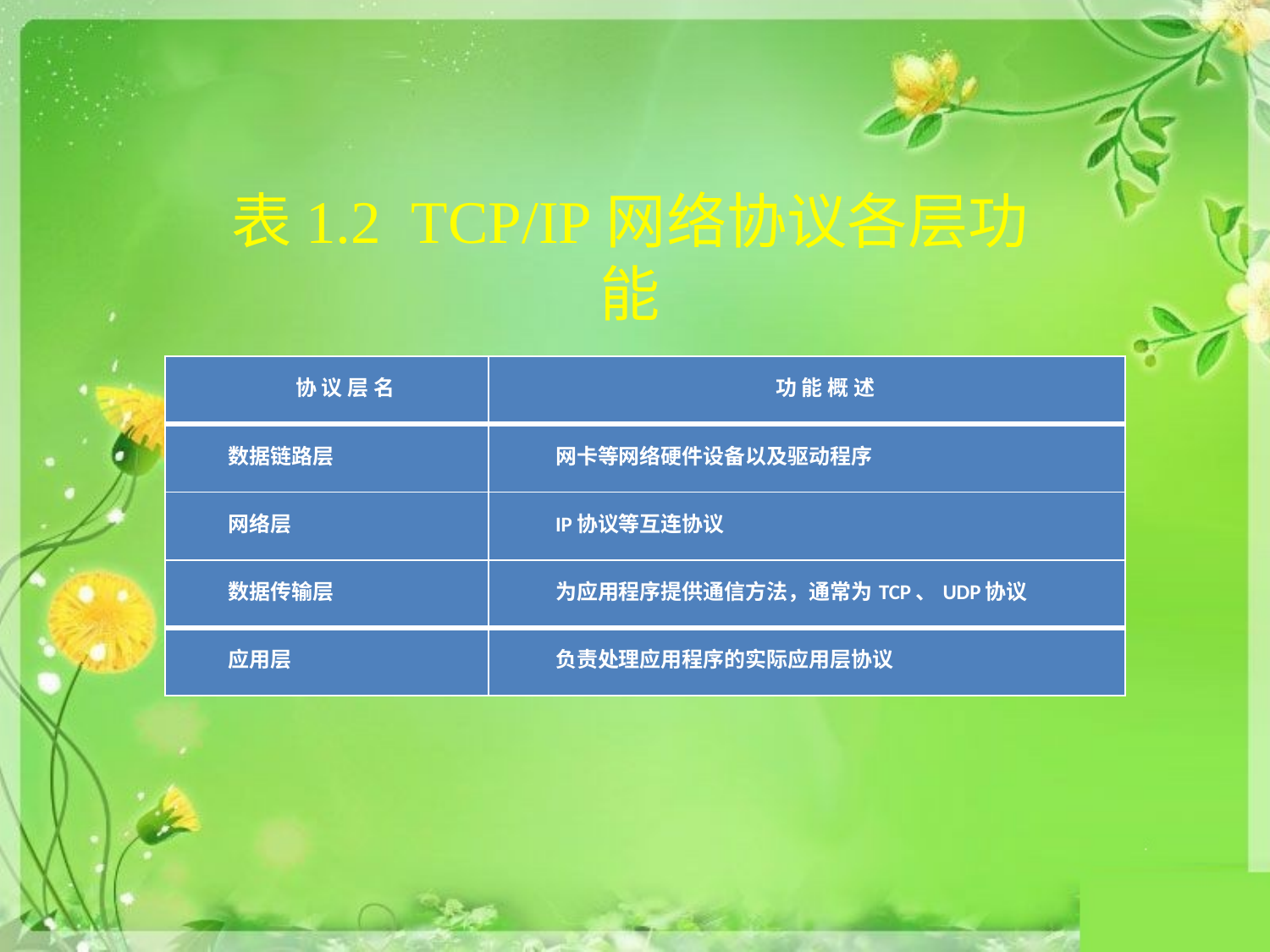

# 表1.2  TCP/IP网络协议各层功能
| 协 议 层 名 | 功 能 概 述 |
| --- | --- |
| 数据链路层 | 网卡等网络硬件设备以及驱动程序 |
| 网络层 | IP协议等互连协议 |
| 数据传输层 | 为应用程序提供通信方法，通常为TCP、UDP协议 |
| 应用层 | 负责处理应用程序的实际应用层协议 |